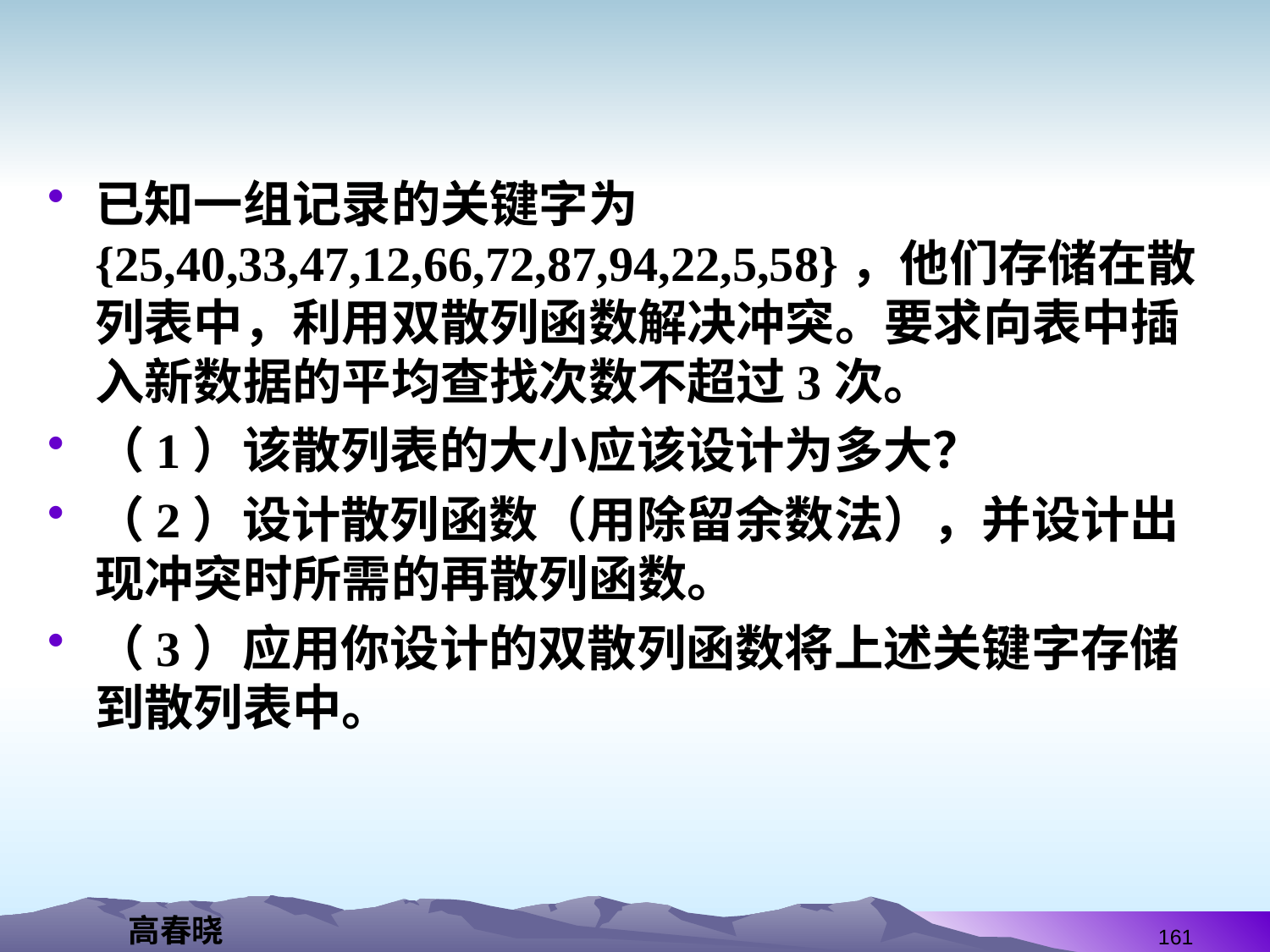

#
已知一组记录的关键字为{25,40,33,47,12,66,72,87,94,22,5,58}，他们存储在散列表中，利用双散列函数解决冲突。要求向表中插入新数据的平均查找次数不超过3次。
（1）该散列表的大小应该设计为多大？
（2）设计散列函数（用除留余数法），并设计出现冲突时所需的再散列函数。
（3）应用你设计的双散列函数将上述关键字存储到散列表中。

161